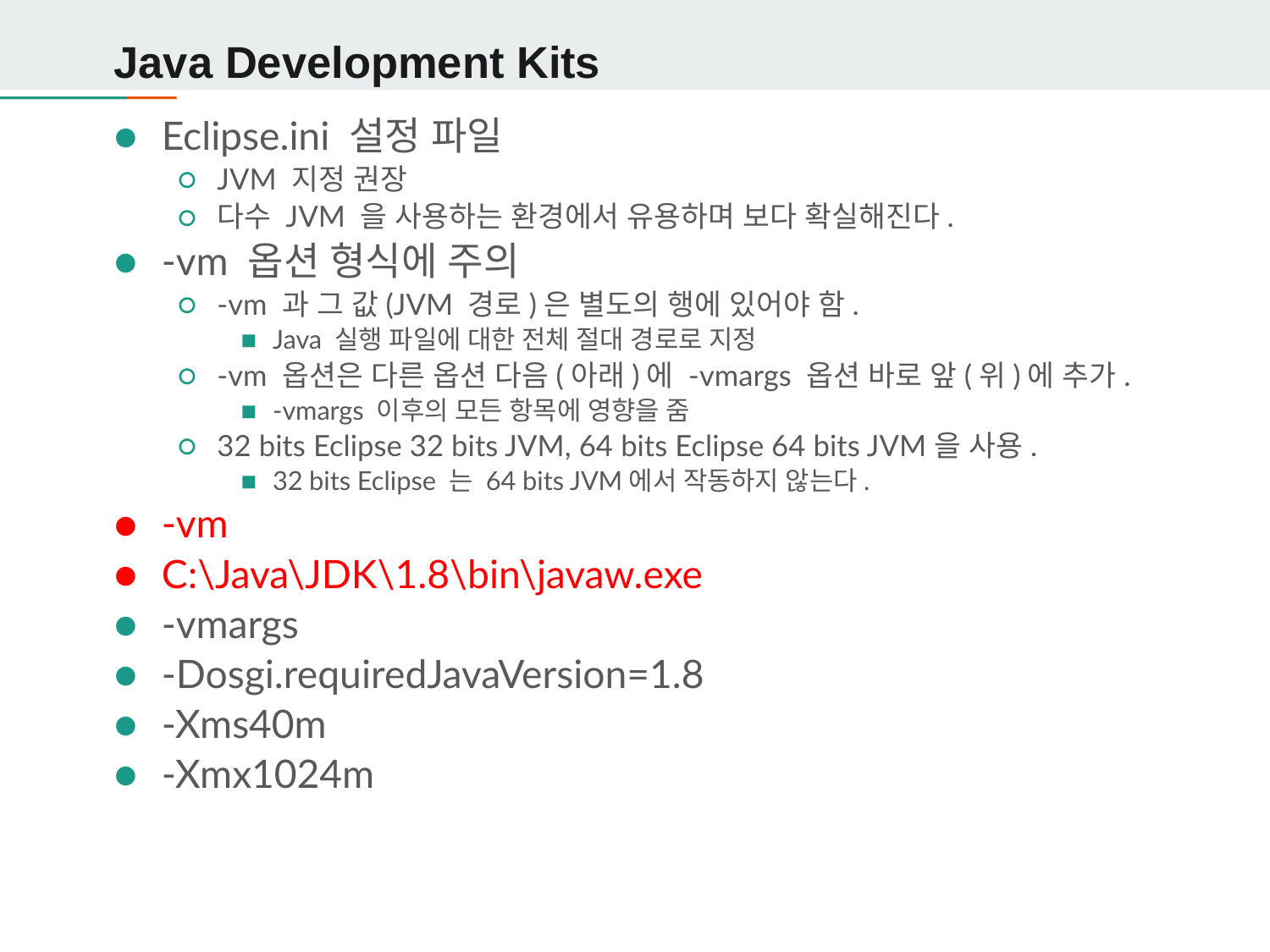

# Java Development Kits
Eclipse.ini 설정 파일
JVM 지정 권장
다수 JVM 을 사용하는 환경에서 유용하며 보다 확실해진다.
-vm 옵션 형식에 주의
-vm 과 그 값(JVM 경로)은 별도의 행에 있어야 함.
Java 실행 파일에 대한 전체 절대 경로로 지정
-vm 옵션은 다른 옵션 다음(아래)에 -vmargs 옵션 바로 앞(위)에 추가.
-vmargs 이후의 모든 항목에 영향을 줌
32 bits Eclipse 32 bits JVM, 64 bits Eclipse 64 bits JVM을 사용.
32 bits Eclipse 는 64 bits JVM에서 작동하지 않는다.
-vm
C:\Java\JDK\1.8\bin\javaw.exe
-vmargs
-Dosgi.requiredJavaVersion=1.8
-Xms40m
-Xmx1024m